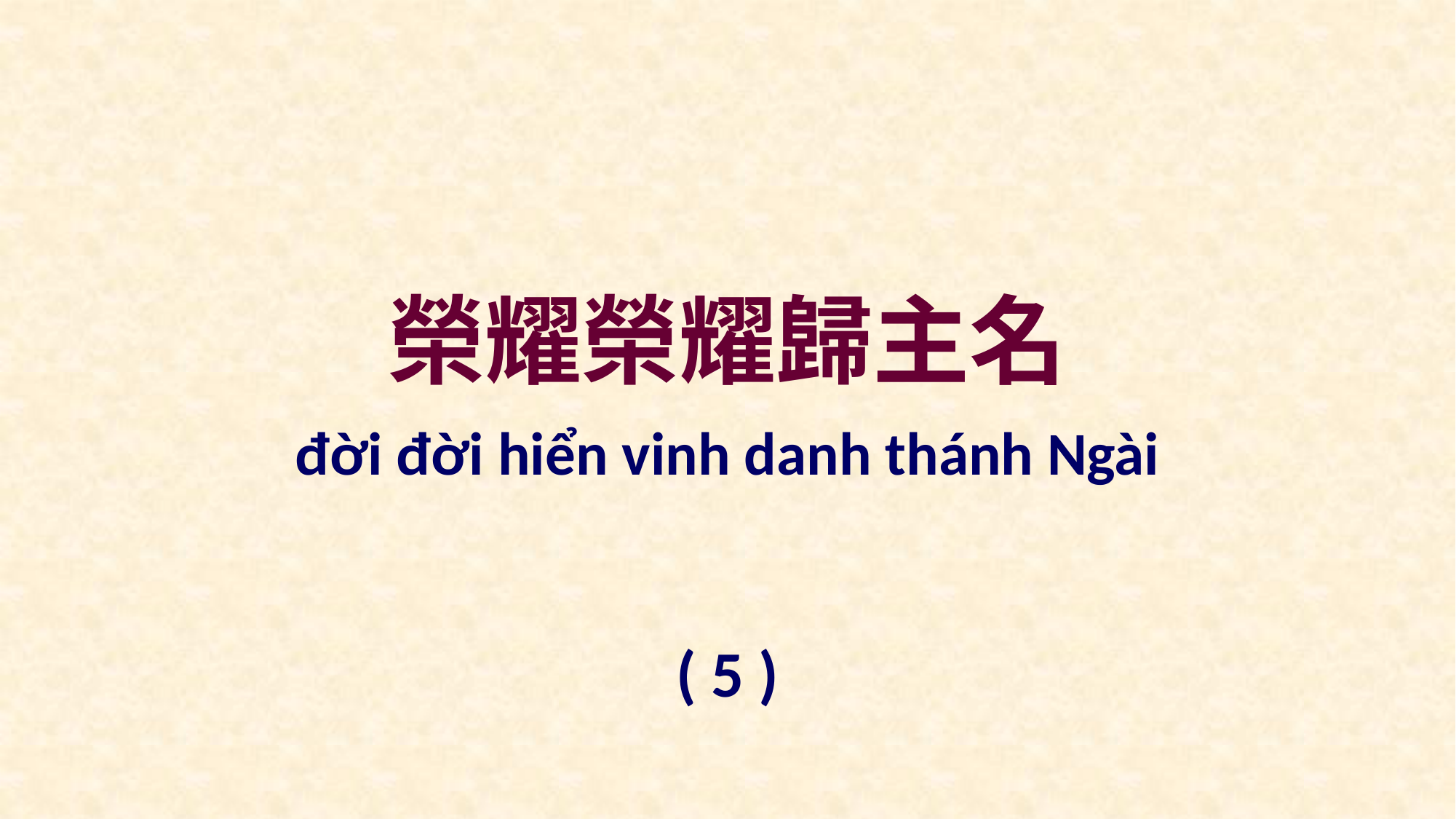

榮耀榮耀歸主名
đời đời hiển vinh danh thánh Ngài
( 5 )